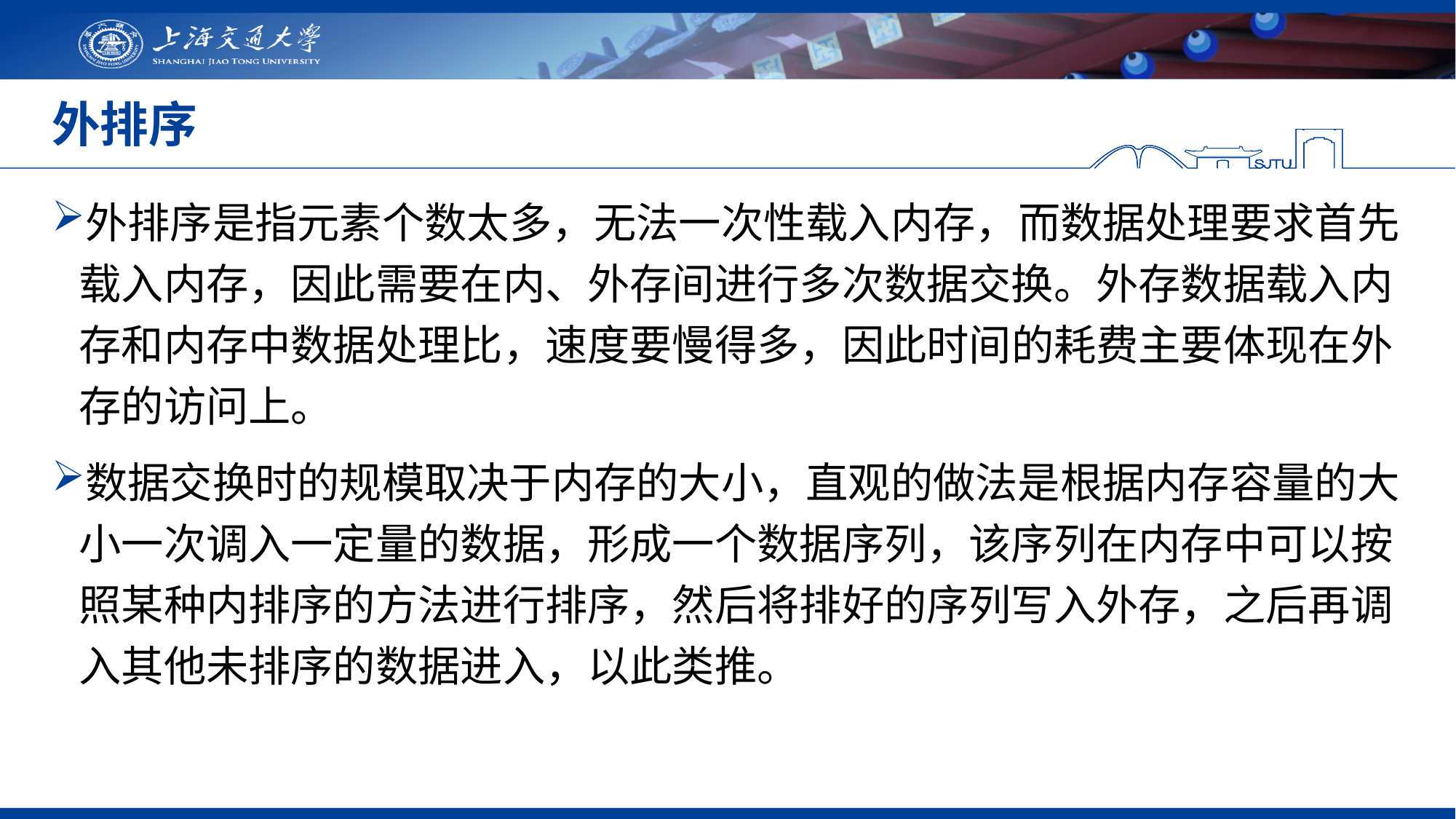

# 外排序
外排序是指元素个数太多，无法一次性载入内存，而数据处理要求首先载入内存，因此需要在内、外存间进行多次数据交换。外存数据载入内存和内存中数据处理比，速度要慢得多，因此时间的耗费主要体现在外存的访问上。
数据交换时的规模取决于内存的大小，直观的做法是根据内存容量的大小一次调入一定量的数据，形成一个数据序列，该序列在内存中可以按照某种内排序的方法进行排序，然后将排好的序列写入外存，之后再调入其他未排序的数据进入，以此类推。